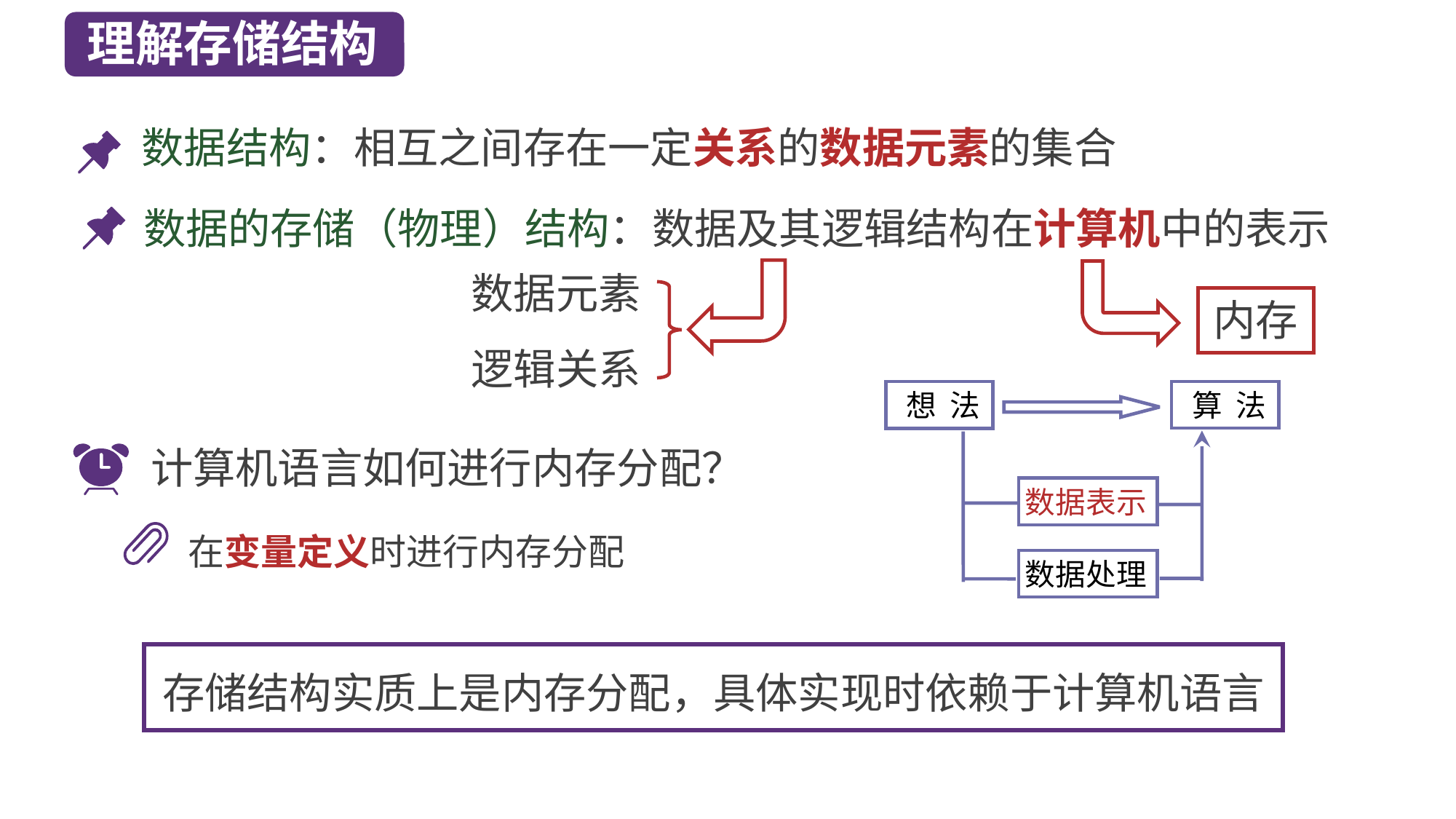

理解存储结构

数据结构：相互之间存在一定关系的数据元素的集合

数据的存储（物理）结构：数据及其逻辑结构在计算机中的表示

数据元素

逻辑关系

内存
 算  法
 想  法

计算机语言如何进行内存分配？

数据表示

在变量定义时进行内存分配

数据处理

存储结构实质上是内存分配，具体实现时依赖于计算机语言